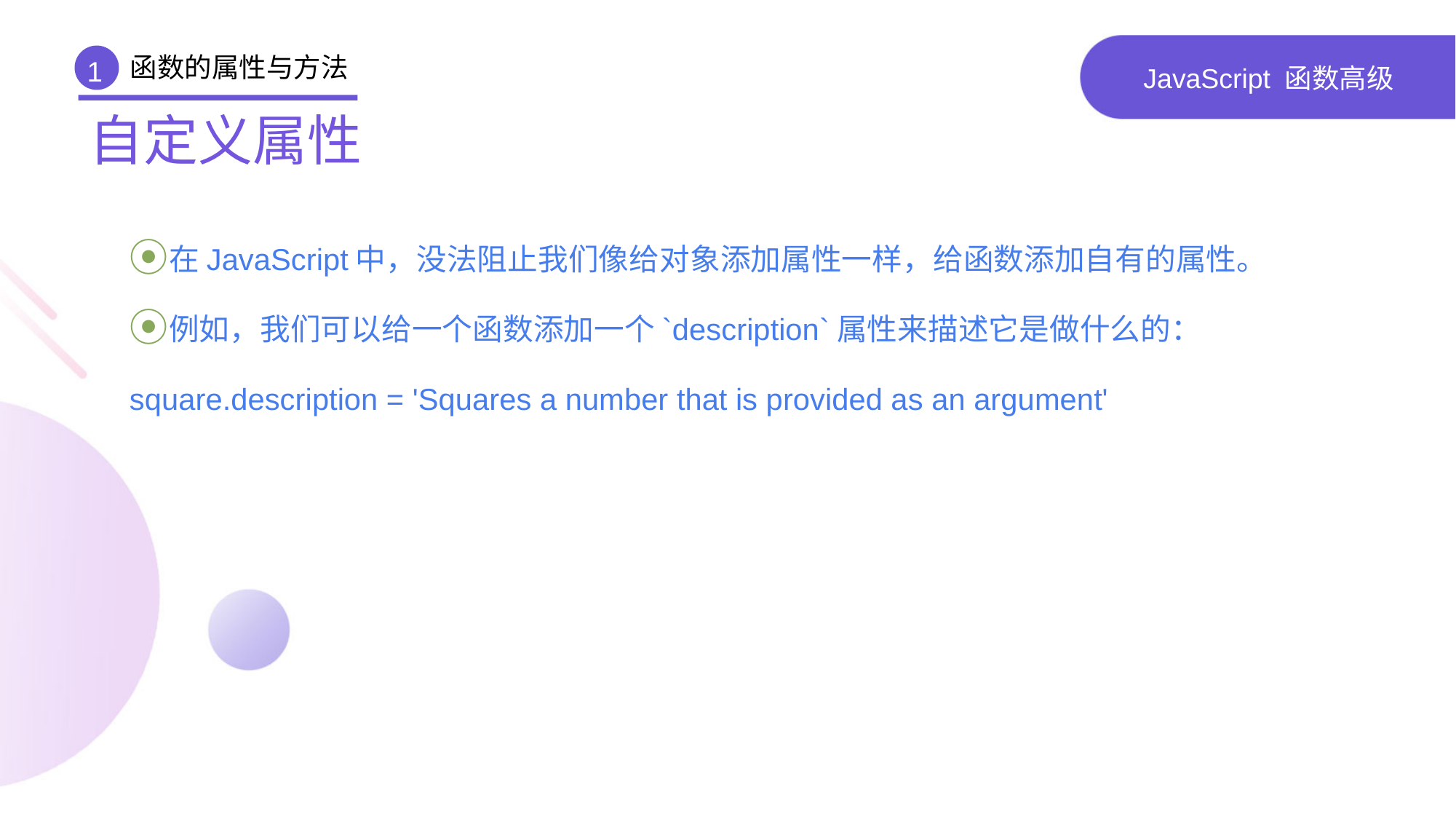

函数的属性与方法
1
# JavaScript 函数高级
自定义属性
在JavaScript中，没法阻止我们像给对象添加属性一样，给函数添加自有的属性。
例如，我们可以给一个函数添加一个`description`属性来描述它是做什么的：
square.description = 'Squares a number that is provided as an argument'